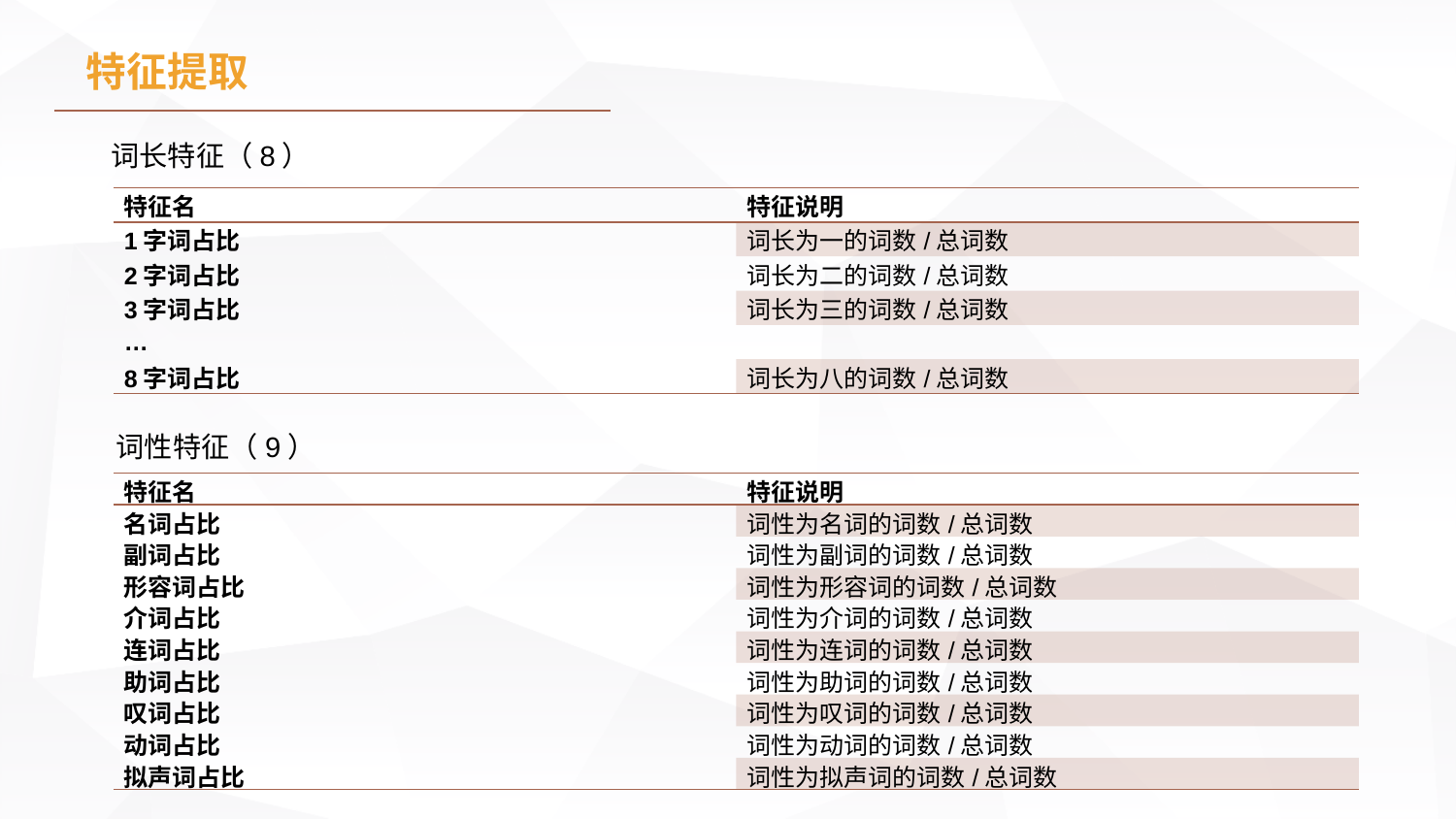

特征提取
词长特征（8）
| 特征名 | 特征说明 |
| --- | --- |
| 1字词占比 | 词长为一的词数/总词数 |
| 2字词占比 | 词长为二的词数/总词数 |
| 3字词占比 | 词长为三的词数/总词数 |
| … |  |
| 8字词占比 | 词长为八的词数/总词数 |
词性特征（9）
| 特征名 | 特征说明 |
| --- | --- |
| 名词占比 | 词性为名词的词数/总词数 |
| 副词占比 | 词性为副词的词数/总词数 |
| 形容词占比 | 词性为形容词的词数/总词数 |
| 介词占比 | 词性为介词的词数/总词数 |
| 连词占比 | 词性为连词的词数/总词数 |
| 助词占比 | 词性为助词的词数/总词数 |
| 叹词占比 | 词性为叹词的词数/总词数 |
| 动词占比 | 词性为动词的词数/总词数 |
| 拟声词占比 | 词性为拟声词的词数/总词数 |